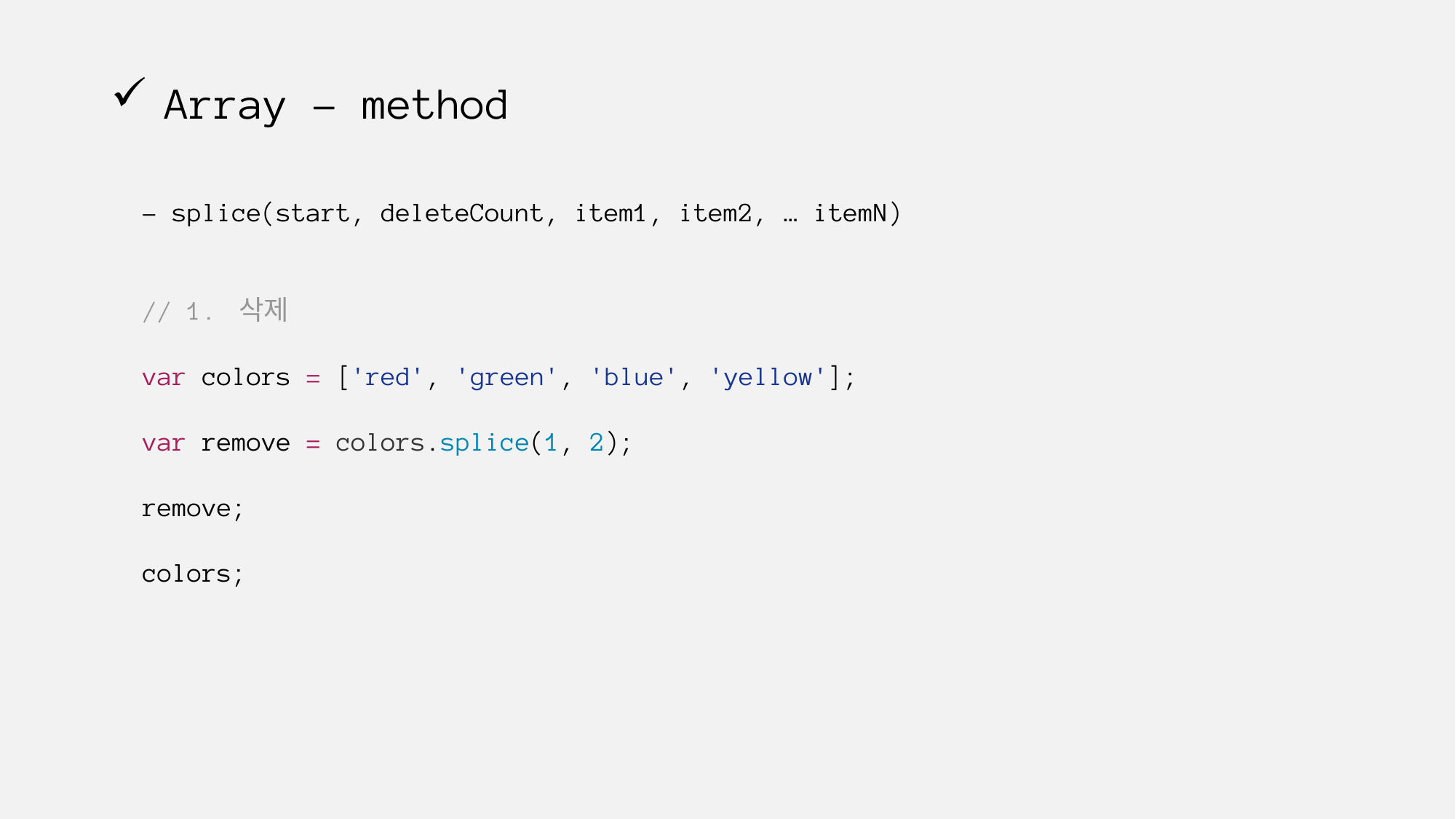

# Array - method
- splice(start, deleteCount, item1, item2, … itemN)

// 1. 삭제

var colors = ['red', 'green', 'blue', 'yellow'];

var remove = colors.splice(1, 2);

remove;

colors;